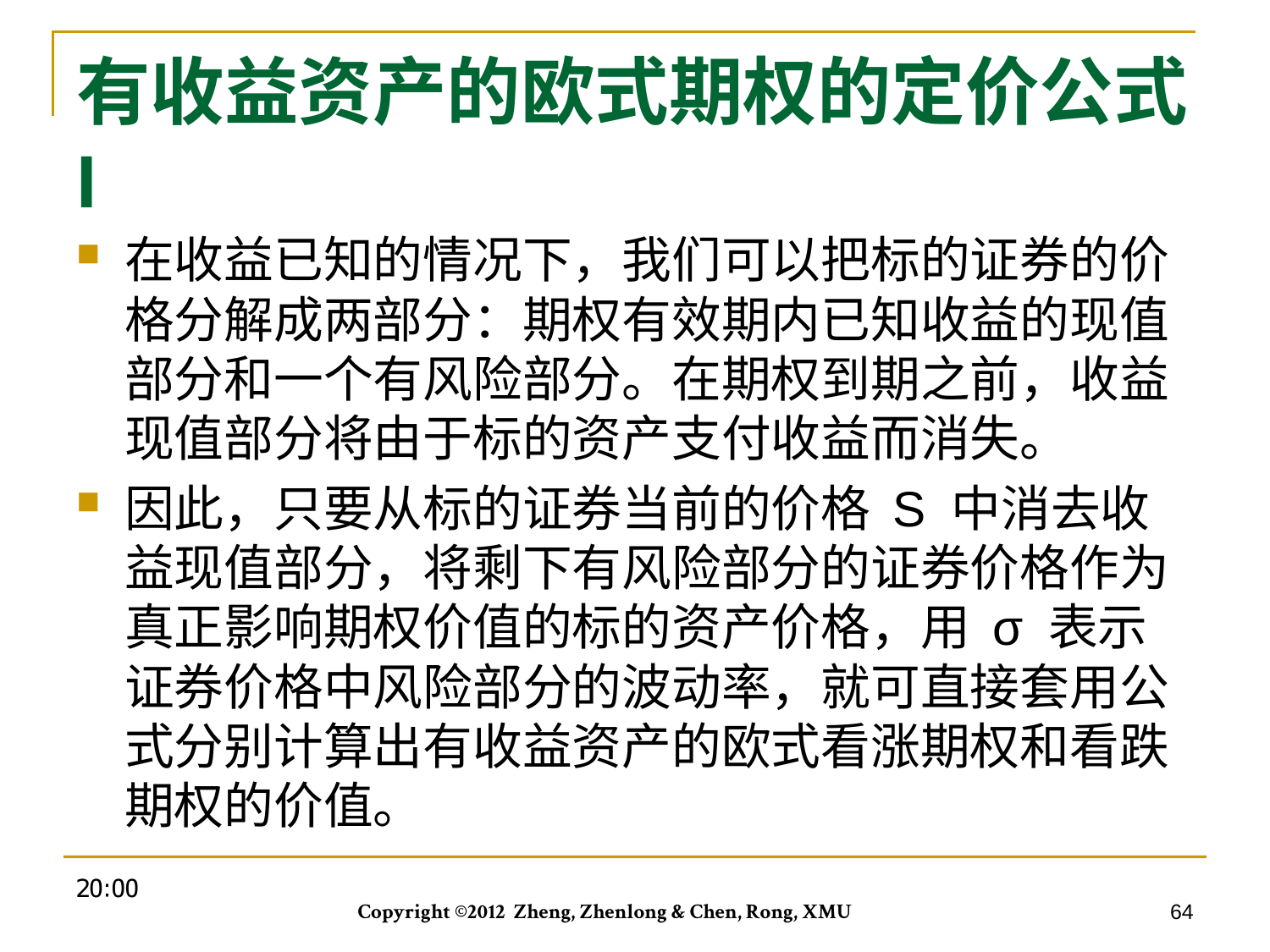

# 有收益资产的欧式期权的定价公式 I
在收益已知的情况下，我们可以把标的证券的价格分解成两部分：期权有效期内已知收益的现值部分和一个有风险部分。在期权到期之前，收益现值部分将由于标的资产支付收益而消失。
因此，只要从标的证券当前的价格 S 中消去收益现值部分，将剩下有风险部分的证券价格作为真正影响期权价值的标的资产价格，用 σ 表示证券价格中风险部分的波动率，就可直接套用公式分别计算出有收益资产的欧式看涨期权和看跌期权的价值。
20:00
64
Copyright ©2012  Zheng, Zhenlong & Chen, Rong, XMU